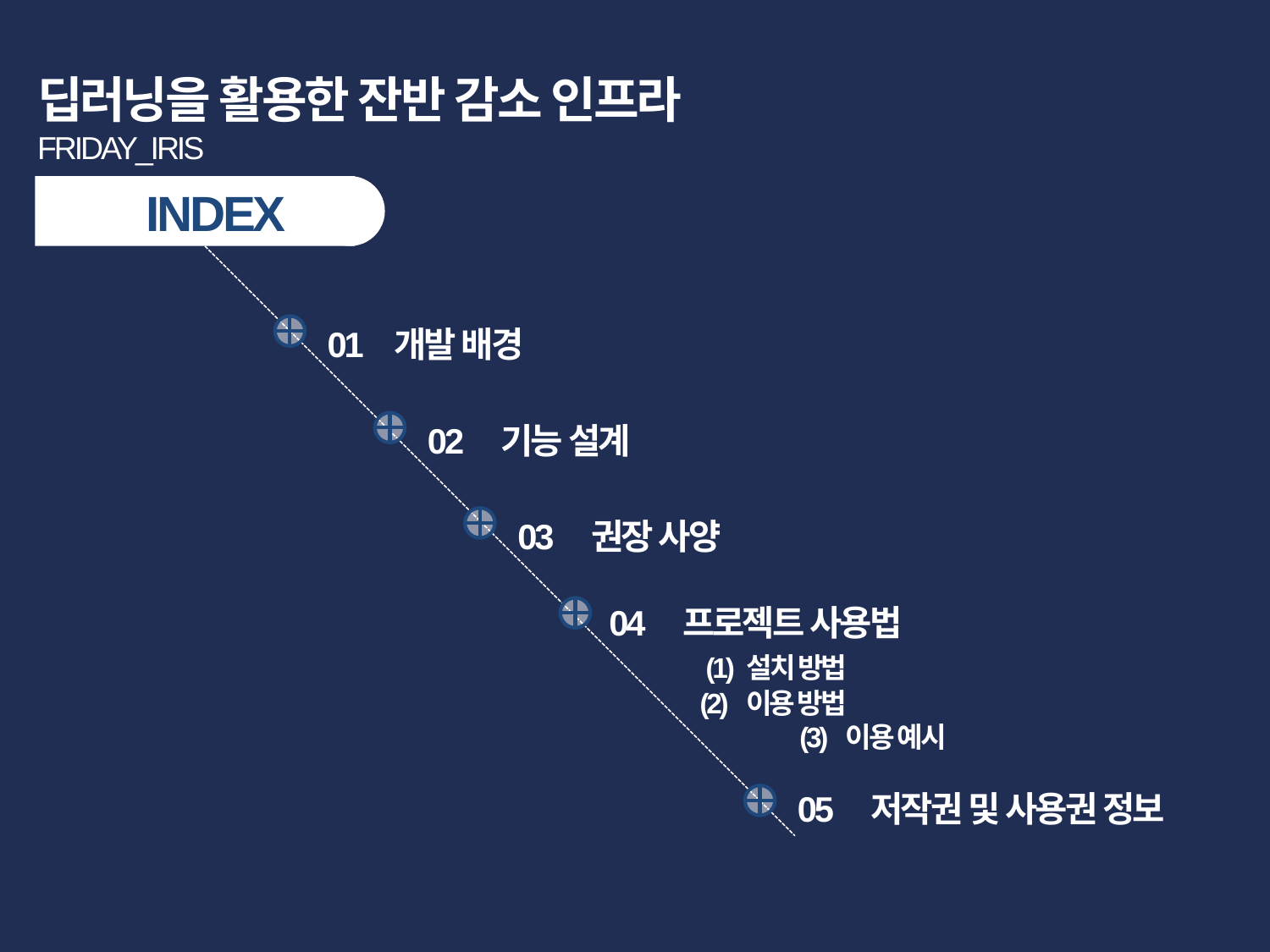

딥러닝을 활용한 잔반 감소 인프라
FRIDAY_IRIS

INDEX

01   개발 배경

02    기능 설계

03    권장 사양
04    프로젝트 사용법
             (1) 설치 방법
                 (2)  이용 방법
		(3)  이용 예시

05    저작권 및 사용권 정보